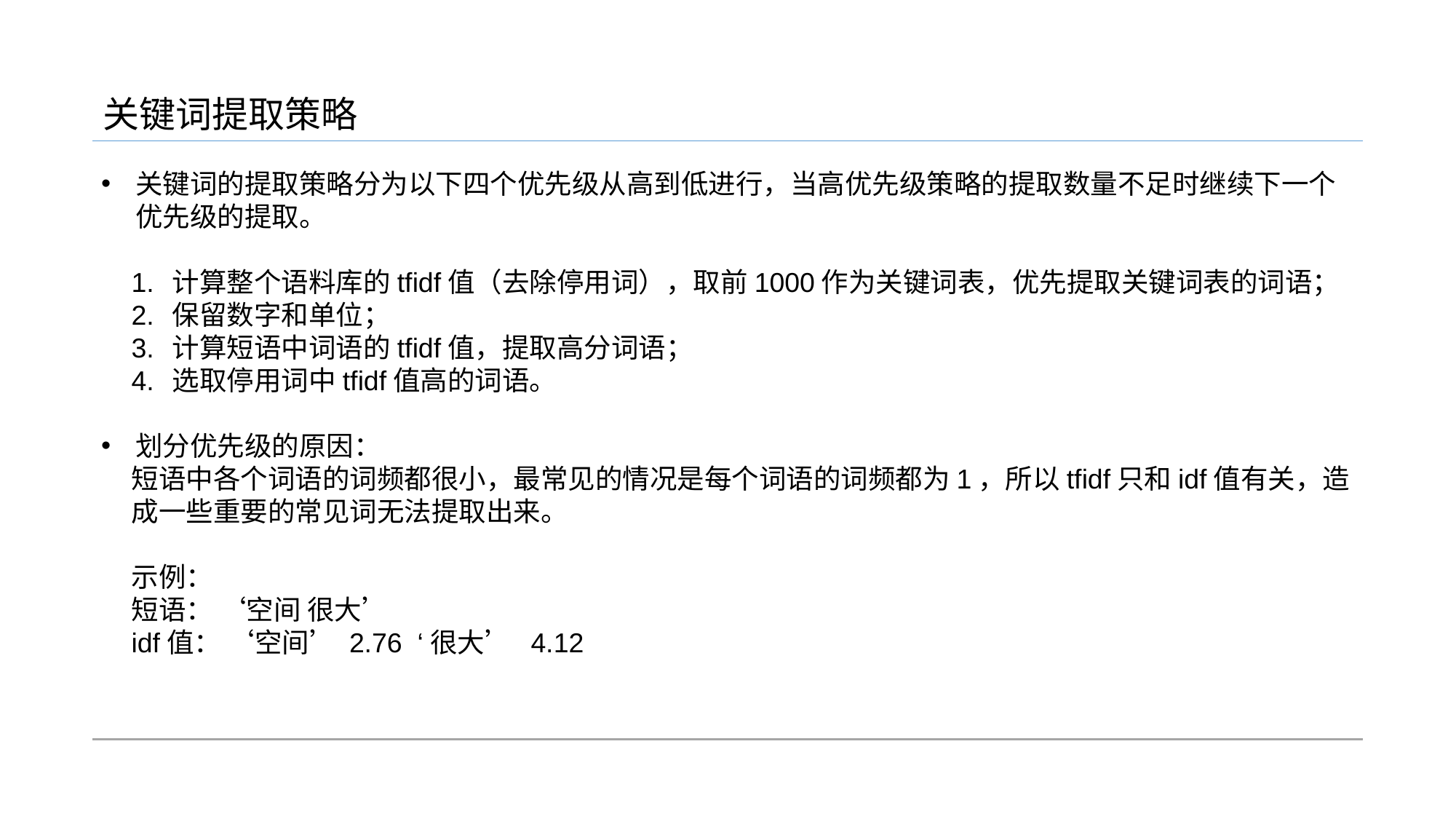

关键词提取策略
关键词的提取策略分为以下四个优先级从高到低进行，当高优先级策略的提取数量不足时继续下一个优先级的提取。

计算整个语料库的tfidf值（去除停用词），取前1000作为关键词表，优先提取关键词表的词语；
保留数字和单位；
计算短语中词语的tfidf值，提取高分词语；
选取停用词中tfidf值高的词语。

划分优先级的原因：
短语中各个词语的词频都很小，最常见的情况是每个词语的词频都为1，所以tfidf只和idf值有关，造成一些重要的常见词无法提取出来。

示例：
短语： ‘空间 很大’
idf值： ‘空间’ 2.76  ‘很大’  4.12